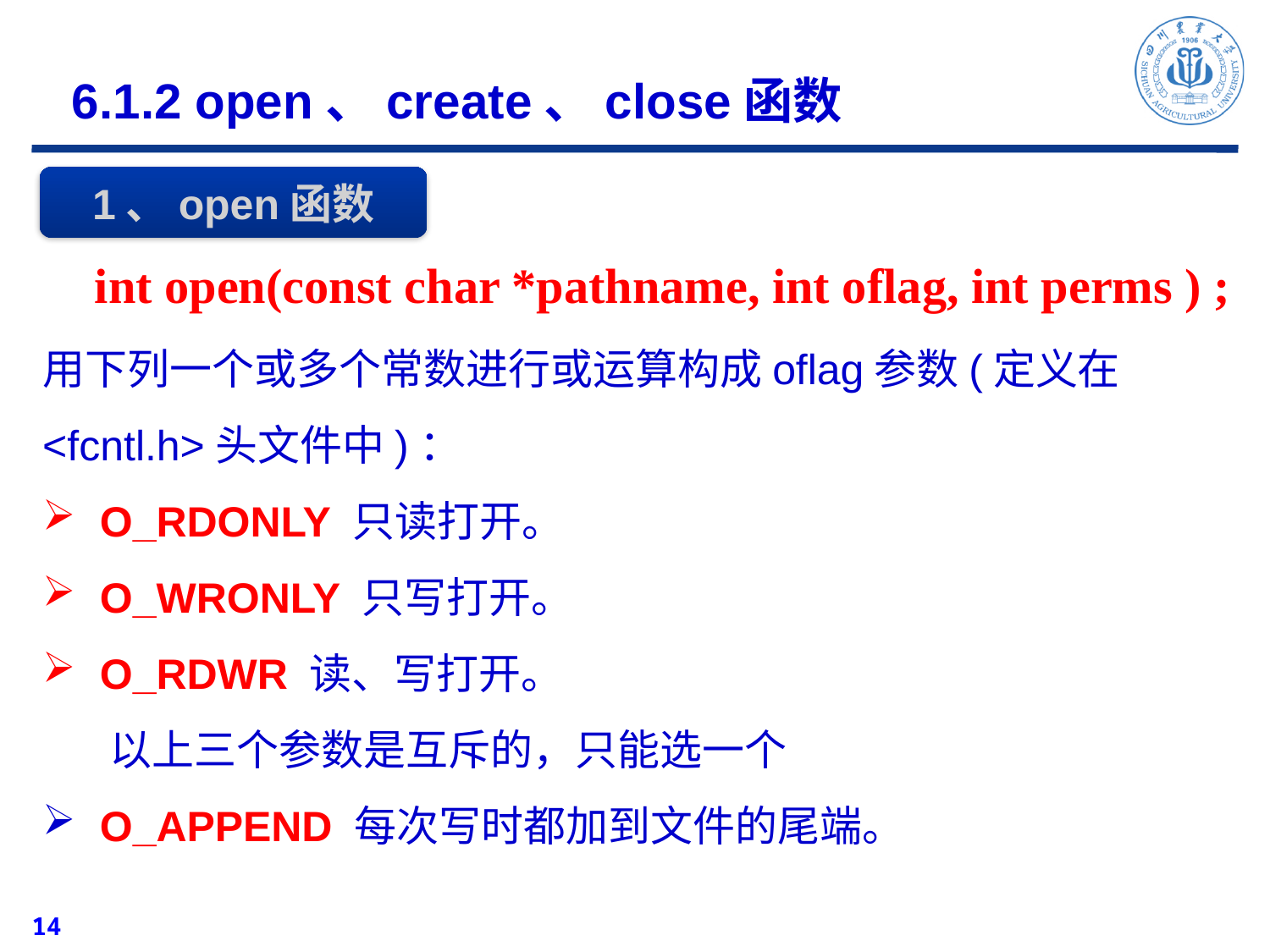

6.1.2 open、create、close函数
1、open函数
int open(const char *pathname, int oflag, int perms ) ;
用下列一个或多个常数进行或运算构成oflag参数(定义在<fcntl.h>头文件中)：
  O_RDONLY 只读打开。
  O_WRONLY 只写打开。
  O_RDWR 读、写打开。
      以上三个参数是互斥的，只能选一个
  O_APPEND 每次写时都加到文件的尾端。